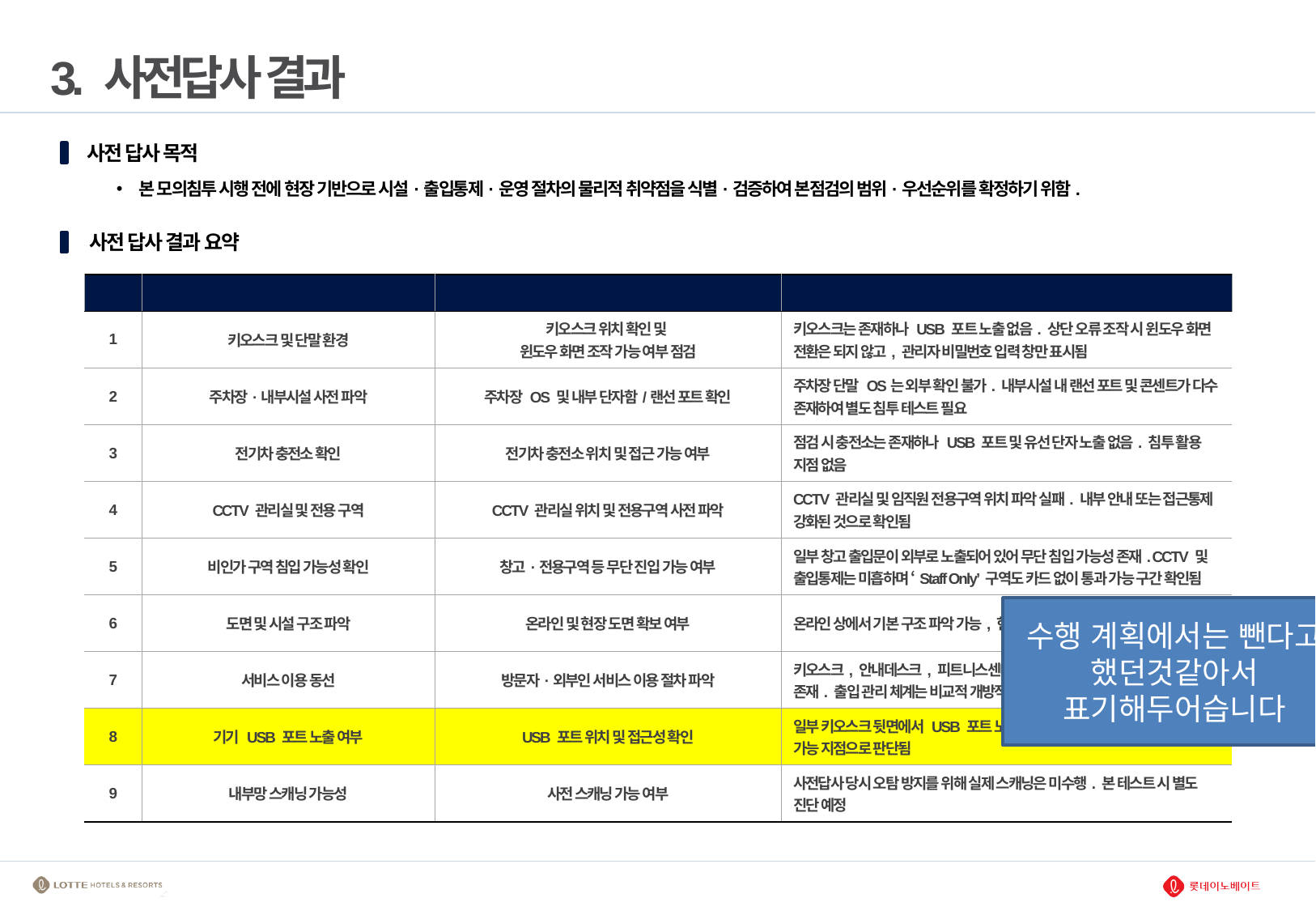

# 3. 사전답사 결과
 사전 답사 목적

본 모의침투 시행 전에 현장 기반으로 시설·출입통제·운영 절차의 물리적 취약점을 식별·검증하여 본점검의 범위·우선순위를 확정하기 위함.
 사전 답사 결과 요약

| No. | 분류 | 점검 내용 | 주요 결과 |
| --- | --- | --- | --- |
| 1 | 키오스크 및 단말 환경 | 키오스크 위치 확인 및 윈도우 화면 조작 가능 여부 점검 | 키오스크는 존재하나 USB 포트 노출 없음. 상단 오류 조작 시 윈도우 화면 전환은 되지 않고, 관리자 비밀번호 입력 창만 표시됨 |
| 2 | 주차장·내부시설 사전 파악 | 주차장 OS 및 내부 단자함/랜선 포트 확인 | 주차장 단말 OS는 외부 확인 불가. 내부시설 내 랜선 포트 및 콘센트가 다수 존재하여 별도 침투 테스트 필요 |
| 3 | 전기차 충전소 확인 | 전기차 충전소 위치 및 접근 가능 여부 | 점검 시 충전소는 존재하나 USB 포트 및 유선 단자 노출 없음. 침투 활용 지점 없음 |
| 4 | CCTV 관리실 및 전용 구역 | CCTV 관리실 위치 및 전용구역 사전 파악 | CCTV 관리실 및 임직원 전용구역 위치 파악 실패. 내부 안내 또는 접근통제 강화된 것으로 확인됨 |
| 5 | 비인가 구역 침입 가능성 확인 | 창고·전용구역 등 무단 진입 가능 여부 | 일부 창고 출입문이 외부로 노출되어 있어 무단 침입 가능성 존재. CCTV 및 출입통제는 미흡하며 ‘Staff Only’ 구역도 카드 없이 통과 가능 구간 확인됨 |
| 6 | 도면 및 시설 구조 파악 | 온라인 및 현장 도면 확보 여부 | 온라인 상에서 기본 구조 파악 가능, 현장 사진을 통해 상세 동선 확인 완료 |
| 7 | 서비스 이용 동선 | 방문자·외부인 서비스 이용 절차 파악 | 키오스크, 안내데스크, 피트니스센터, PUB 등 방문자 이용 동선 다수 존재. 출입 관리 체계는 비교적 개방적임. |
| 8 | 기기 USB 포트 노출 여부 | USB 포트 위치 및 접근성 확인 | 일부 키오스크 뒷면에서 USB 포트 노출 확인됨. 향후 침투 테스트 시 활용 가능 지점으로 판단됨 |
| 9 | 내부망 스캐닝 가능성 | 사전 스캐닝 가능 여부 | 사전답사 당시 오탐 방지를 위해 실제 스캐닝은 미수행. 본 테스트 시 별도 진단 예정 |
수행 계획에서는 뺀다고 했던것같아서 표기해두어습니다